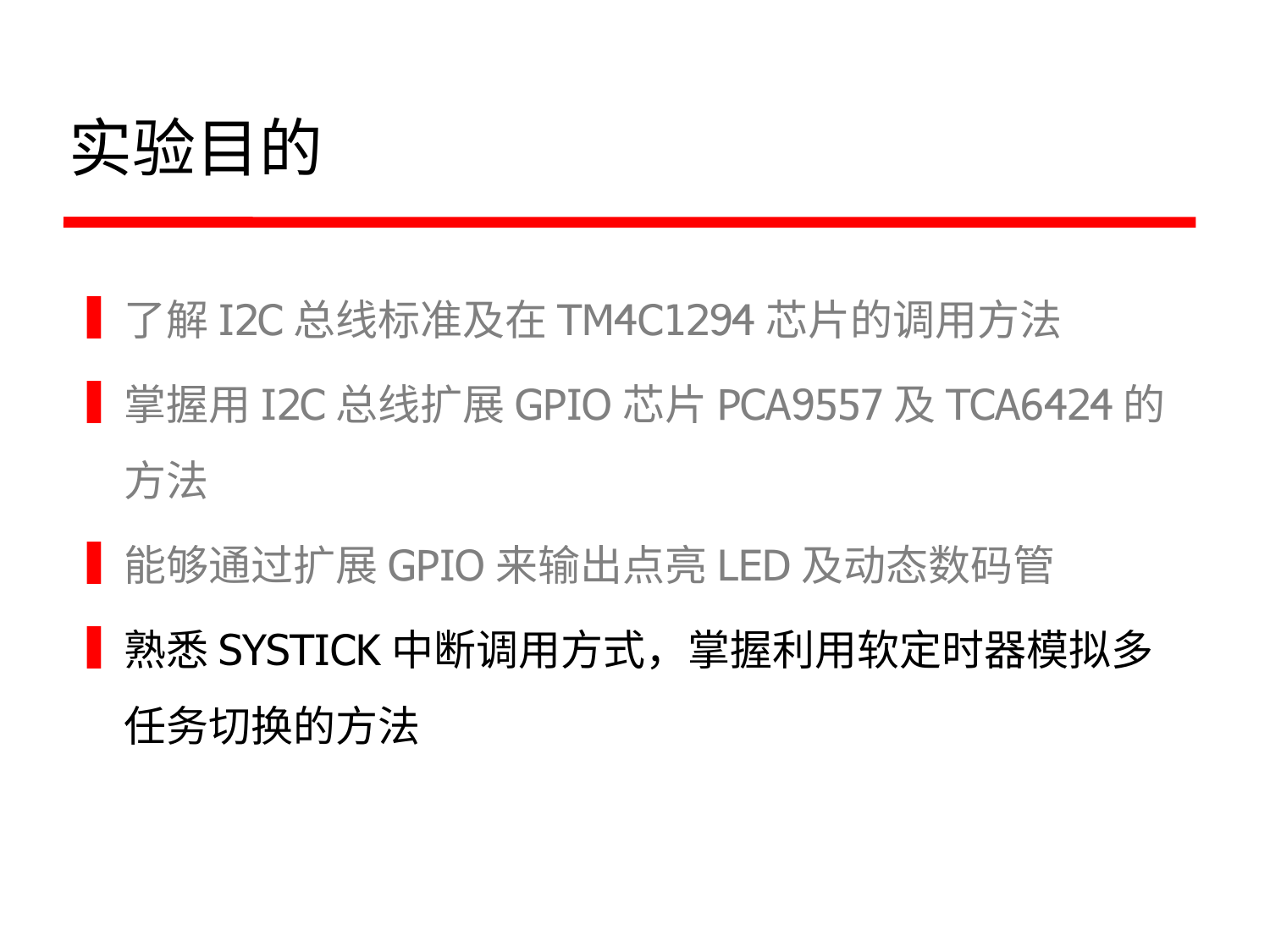

# 实验目的
了解I2C总线标准及在TM4C1294芯片的调用方法
掌握用I2C总线扩展GPIO芯片PCA9557及TCA6424的方法
能够通过扩展GPIO来输出点亮LED及动态数码管
熟悉SYSTICK中断调用方式，掌握利用软定时器模拟多任务切换的方法